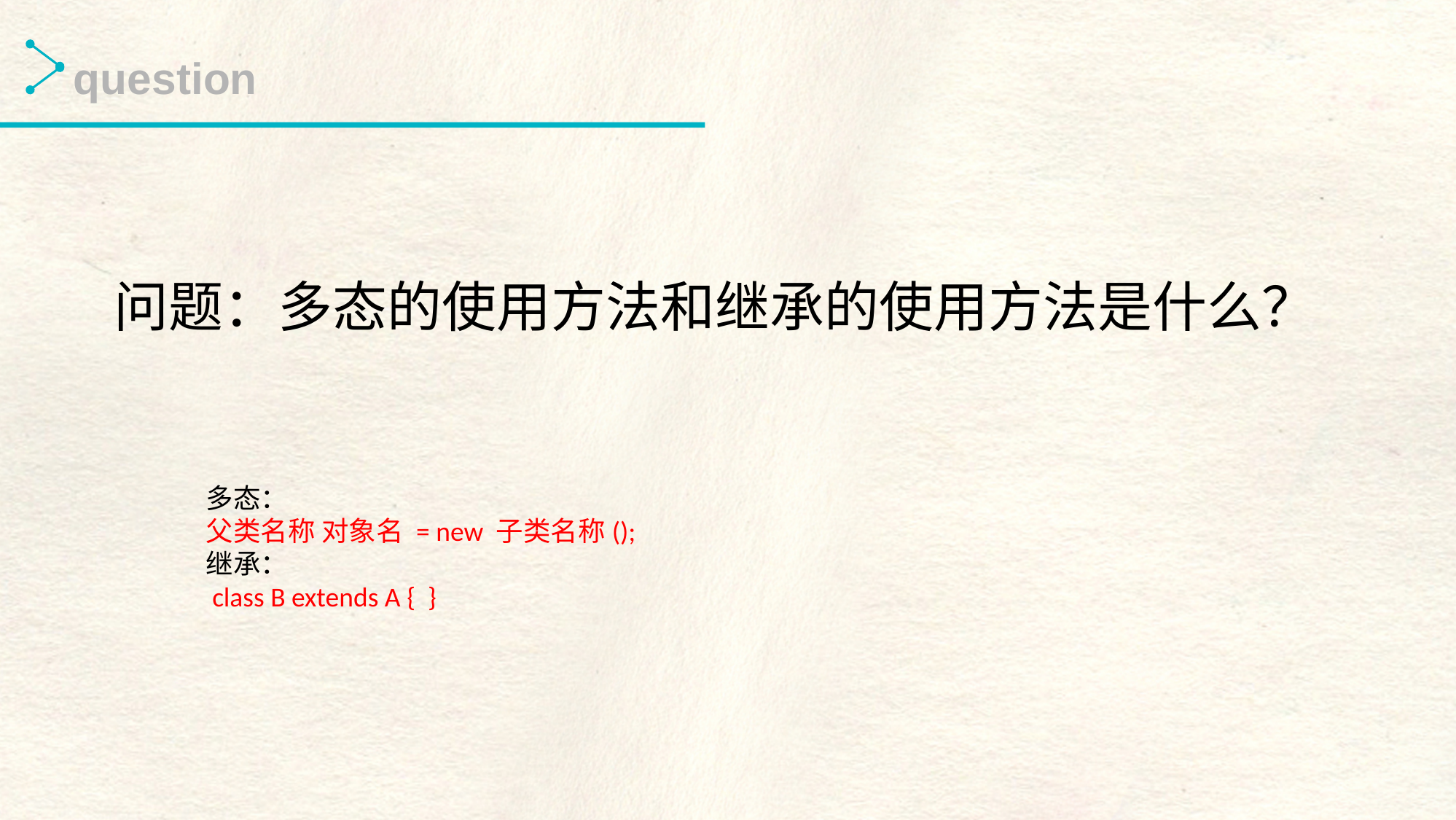

question

问题：多态的使用方法和继承的使用方法是什么？
多态：
父类名称 对象名 = new 子类名称();
继承：
 class B extends A {  }